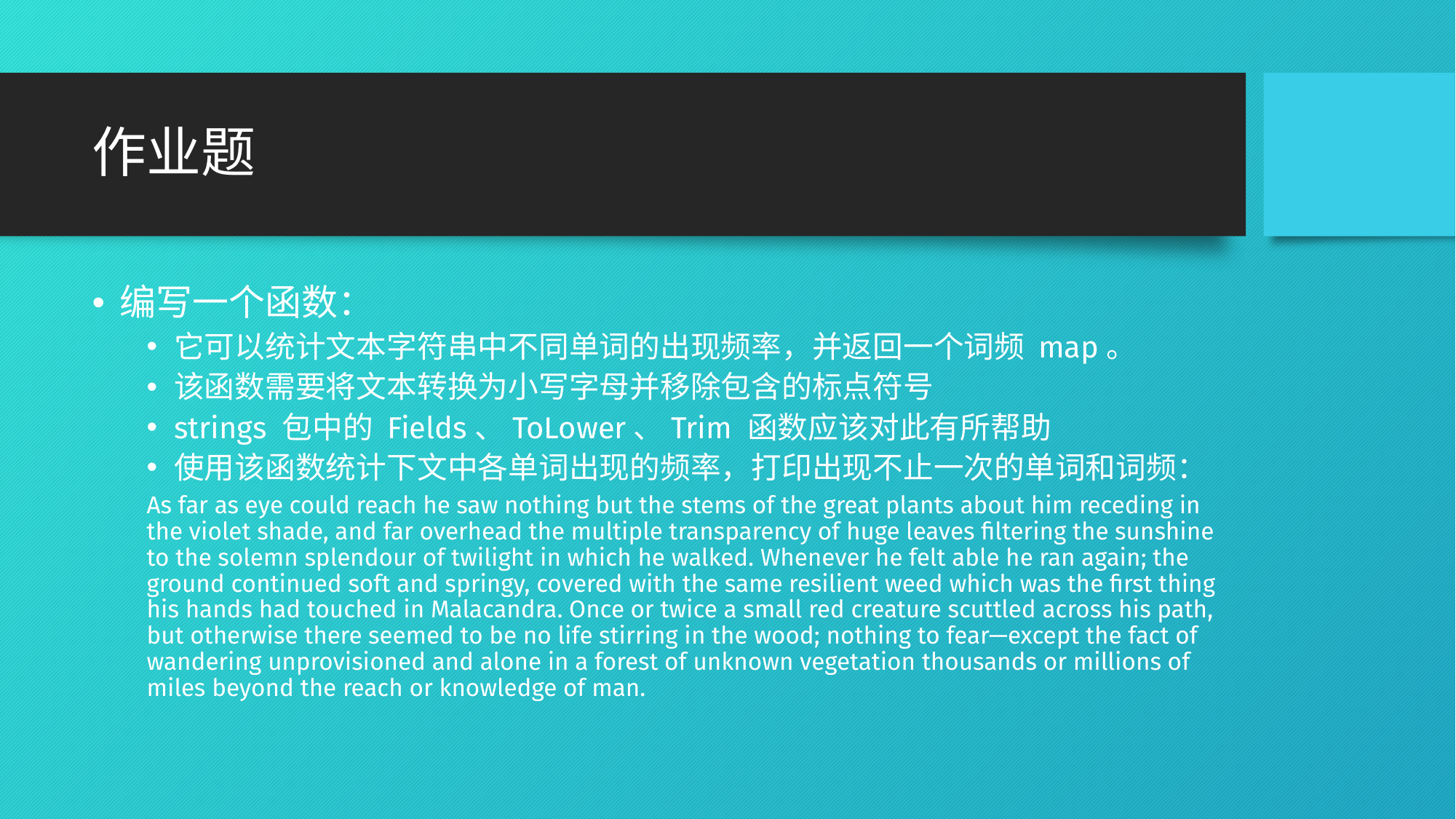

# 作业题
编写一个函数：
它可以统计文本字符串中不同单词的出现频率，并返回一个词频 map。
该函数需要将文本转换为小写字母并移除包含的标点符号
strings 包中的 Fields、ToLower、Trim 函数应该对此有所帮助
使用该函数统计下文中各单词出现的频率，打印出现不止一次的单词和词频：
As far as eye could reach he saw nothing but the stems of the great plants about him receding in the violet shade, and far overhead the multiple transparency of huge leaves filtering the sunshine to the solemn splendour of twilight in which he walked. Whenever he felt able he ran again; the ground continued soft and springy, covered with the same resilient weed which was the first thing his hands had touched in Malacandra. Once or twice a small red creature scuttled across his path, but otherwise there seemed to be no life stirring in the wood; nothing to fear—except the fact of wandering unprovisioned and alone in a forest of unknown vegetation thousands or millions of miles beyond the reach or knowledge of man.